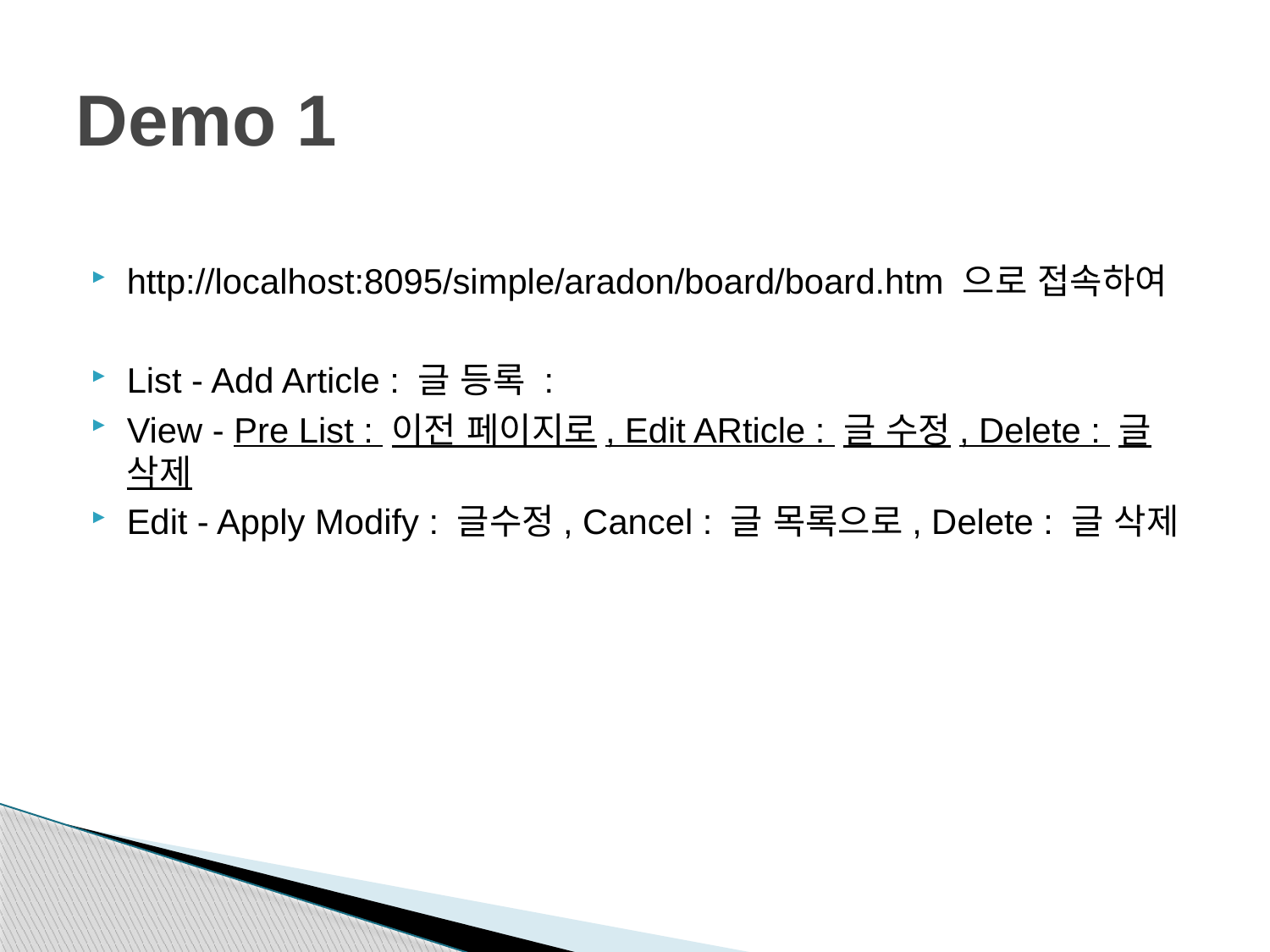

# Demo 1

http://localhost:8095/simple/aradon/board/board.htm 으로 접속하여

List - Add Article : 글 등록 :
View - Pre List : 이전 페이지로, Edit ARticle : 글 수정, Delete : 글 삭제
Edit - Apply Modify : 글수정, Cancel : 글 목록으로, Delete : 글 삭제